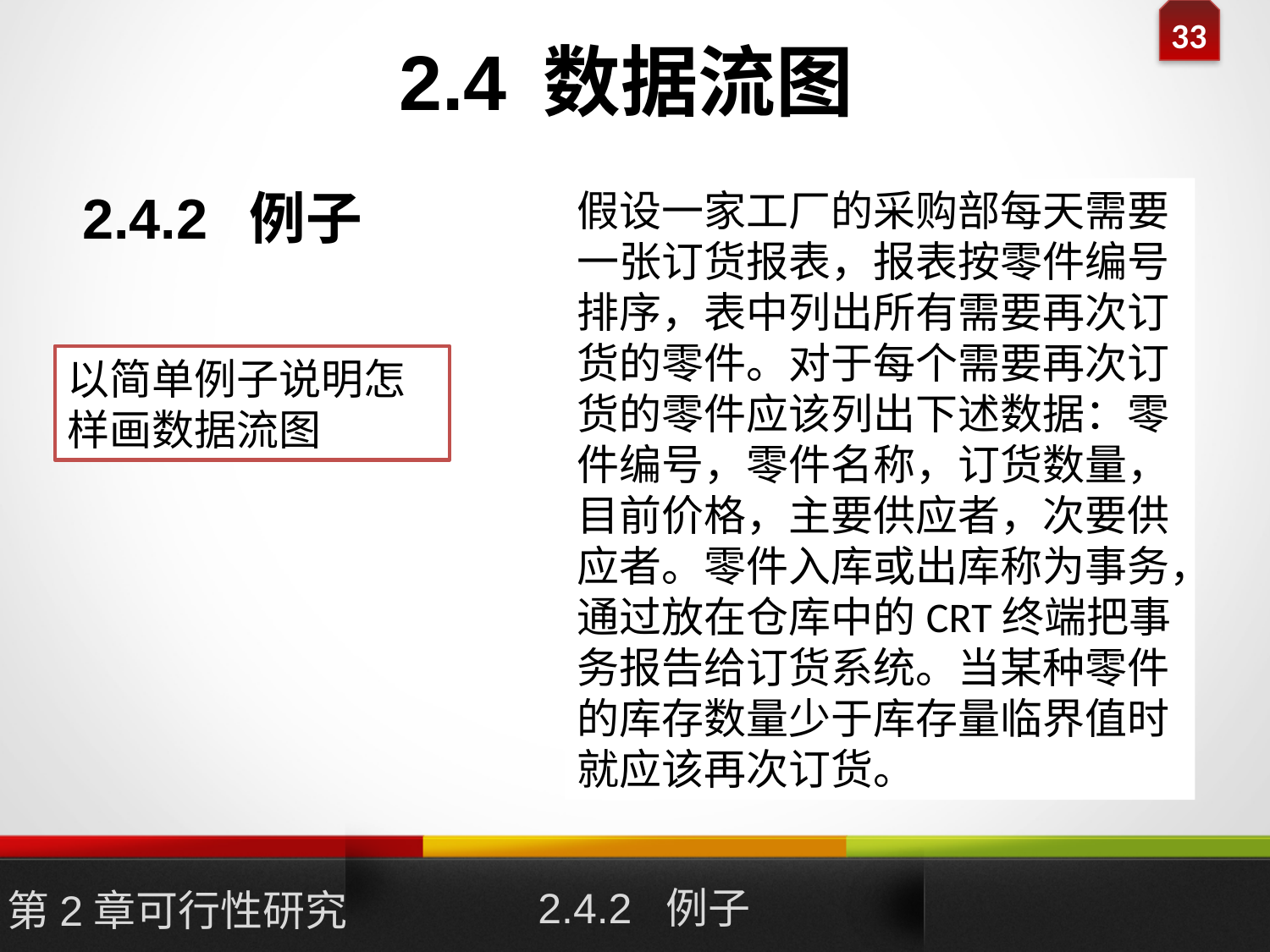

# 2.4 数据流图
2.4.2  例子
假设一家工厂的采购部每天需要一张订货报表，报表按零件编号排序，表中列出所有需要再次订货的零件。对于每个需要再次订货的零件应该列出下述数据：零件编号，零件名称，订货数量，目前价格，主要供应者，次要供应者。零件入库或出库称为事务，通过放在仓库中的CRT终端把事务报告给订货系统。当某种零件的库存数量少于库存量临界值时就应该再次订货。
以简单例子说明怎样画数据流图
2.4.2  例子
第2章可行性研究